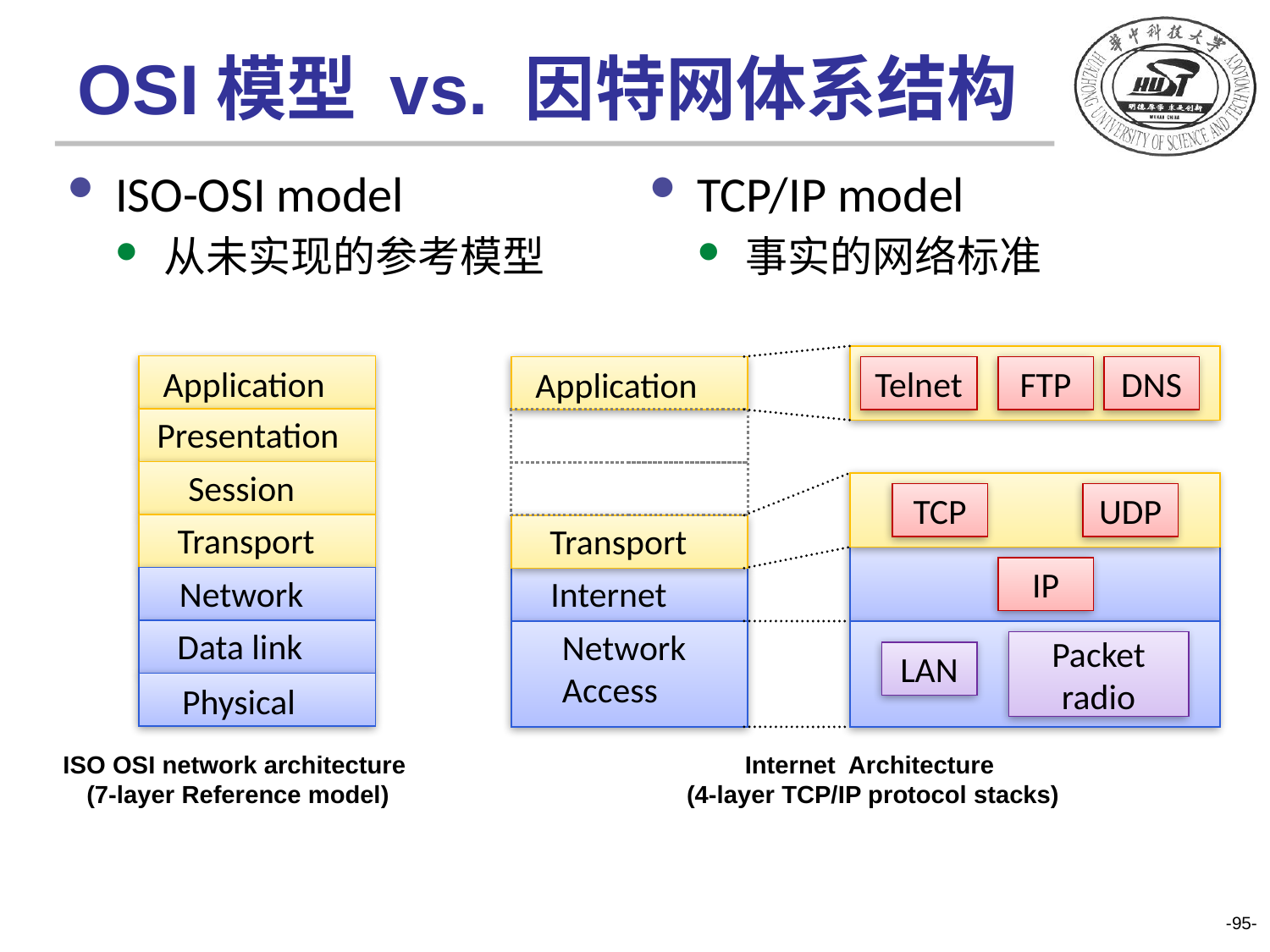

# OSI模型 vs. 因特网体系结构
ISO-OSI model
从未实现的参考模型

TCP/IP model
事实的网络标准

Application
Telnet
FTP
DNS

TCP
UDP
Transport

IP
Internet

Network
Access

Packet
radio
LAN

Application
Presentation

Session

Transport

Network

Data link

Physical
ISO OSI network architecture
(7-layer Reference model)
Internet  Architecture
(4-layer TCP/IP protocol stacks)
-95-